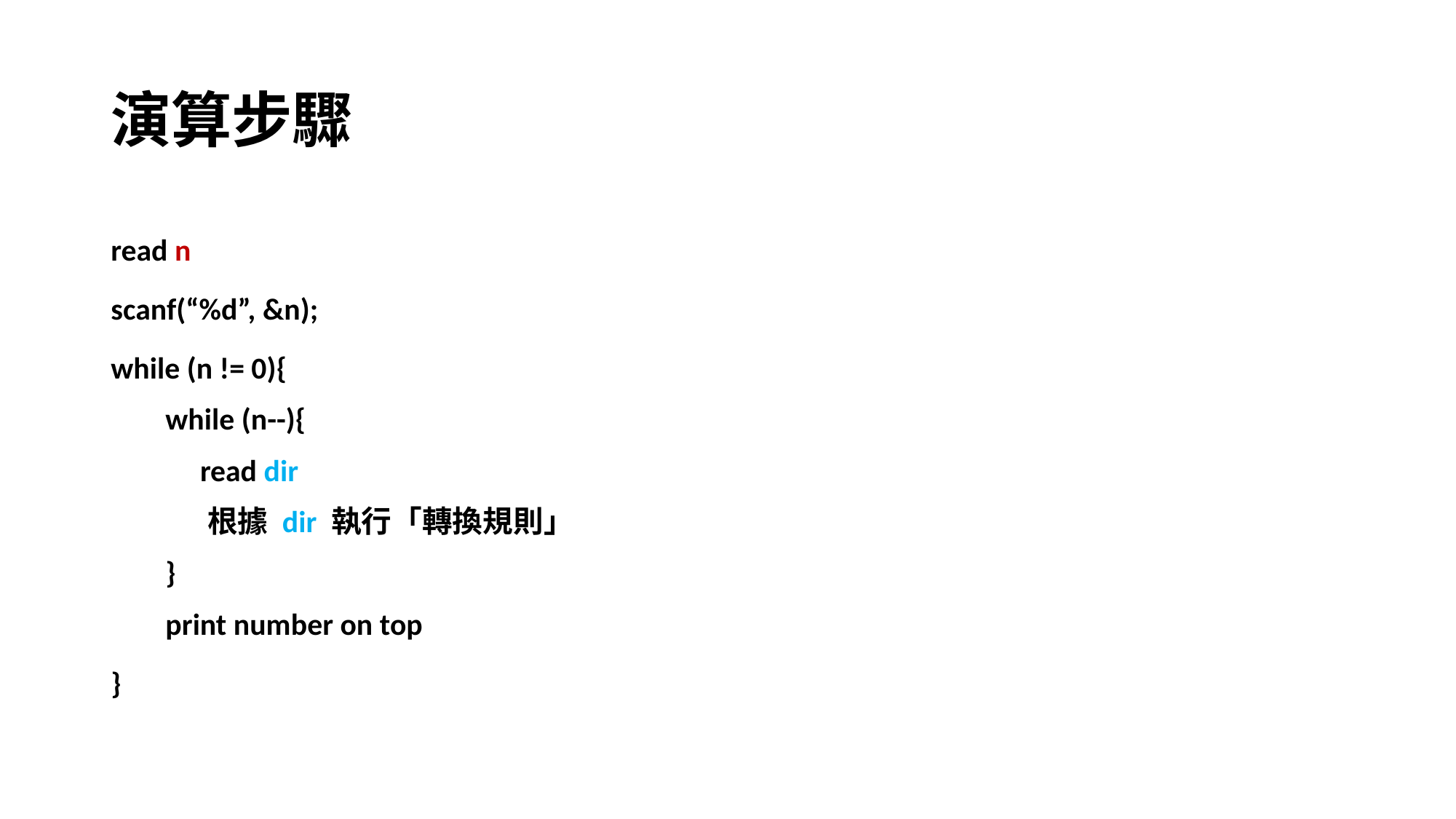

# 演算步驟
read n
scanf(“%d”, &n);
while (n != 0){
while (n--){
     read dir
     根據 dir 執行「轉換規則」
}
print number on top
}